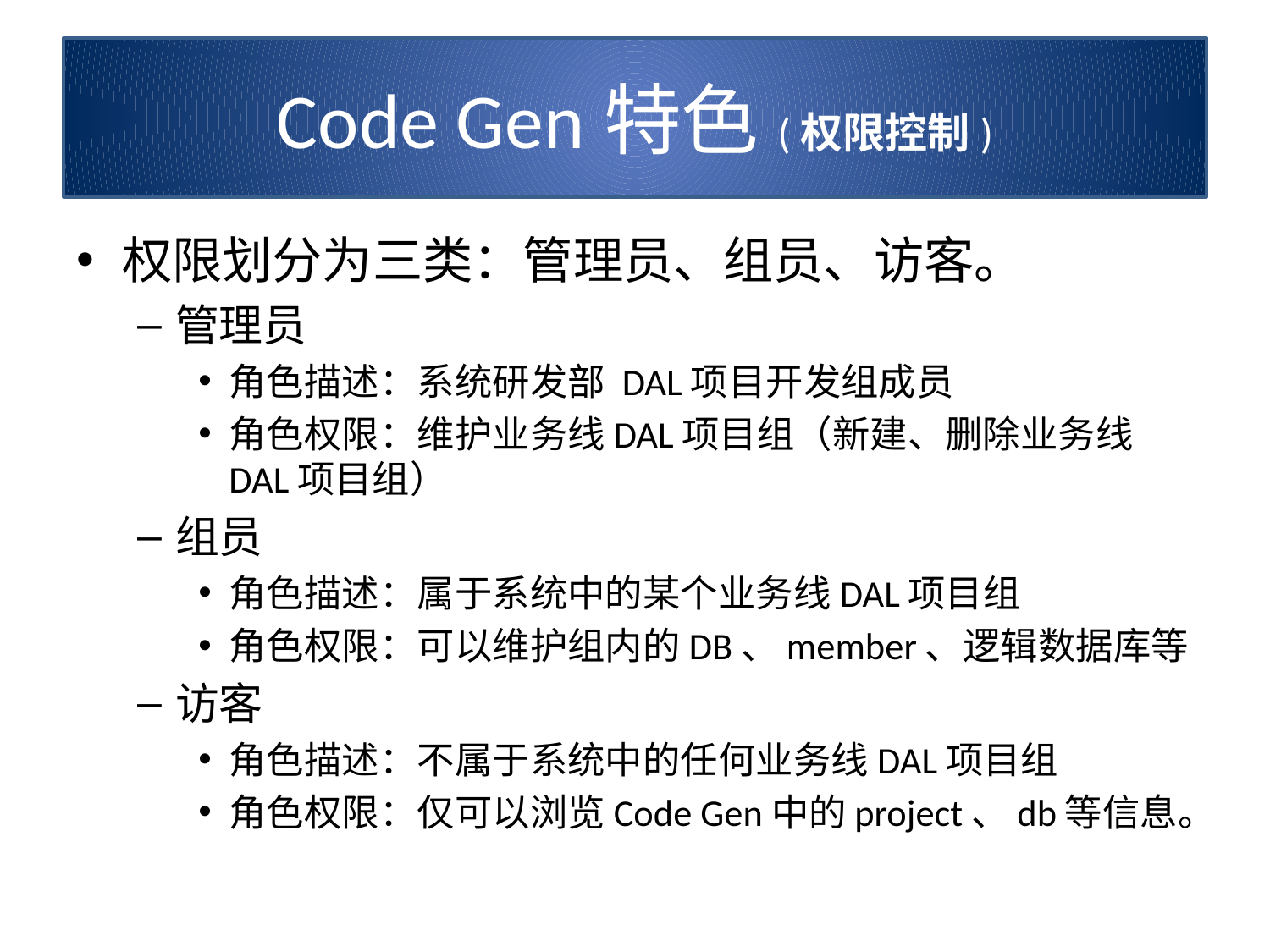

# Code Gen特色(权限控制)
权限划分为三类：管理员、组员、访客。
管理员
角色描述：系统研发部 DAL项目开发组成员
角色权限：维护业务线DAL项目组（新建、删除业务线DAL项目组）
组员
角色描述：属于系统中的某个业务线DAL项目组
角色权限：可以维护组内的DB、member、逻辑数据库等
访客
角色描述：不属于系统中的任何业务线DAL项目组
角色权限：仅可以浏览Code Gen中的project、db等信息。